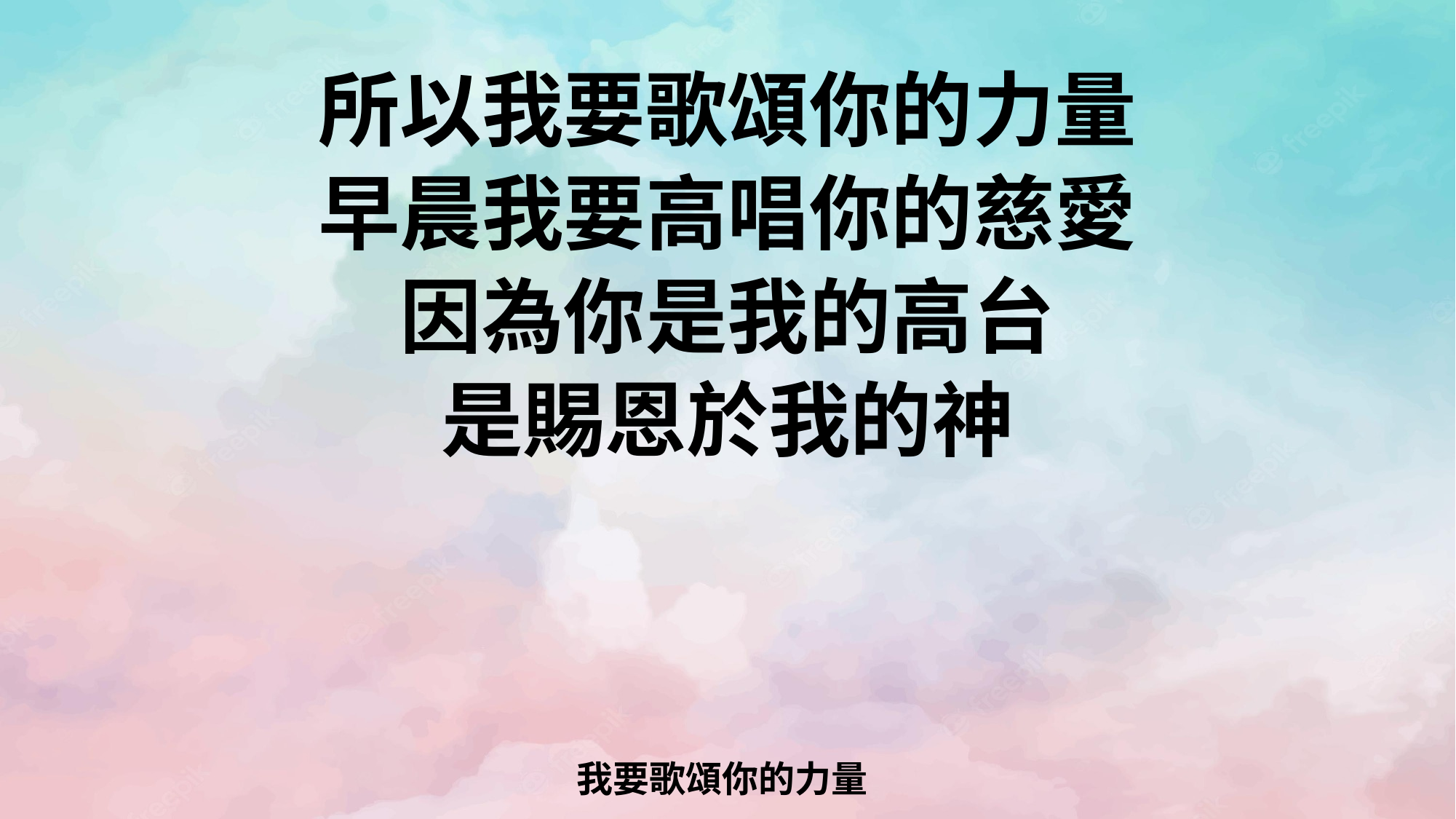

所以我要歌頌你的力量
早晨我要高唱你的慈愛
因為你是我的高台
是賜恩於我的神
# 我要歌頌你的力量